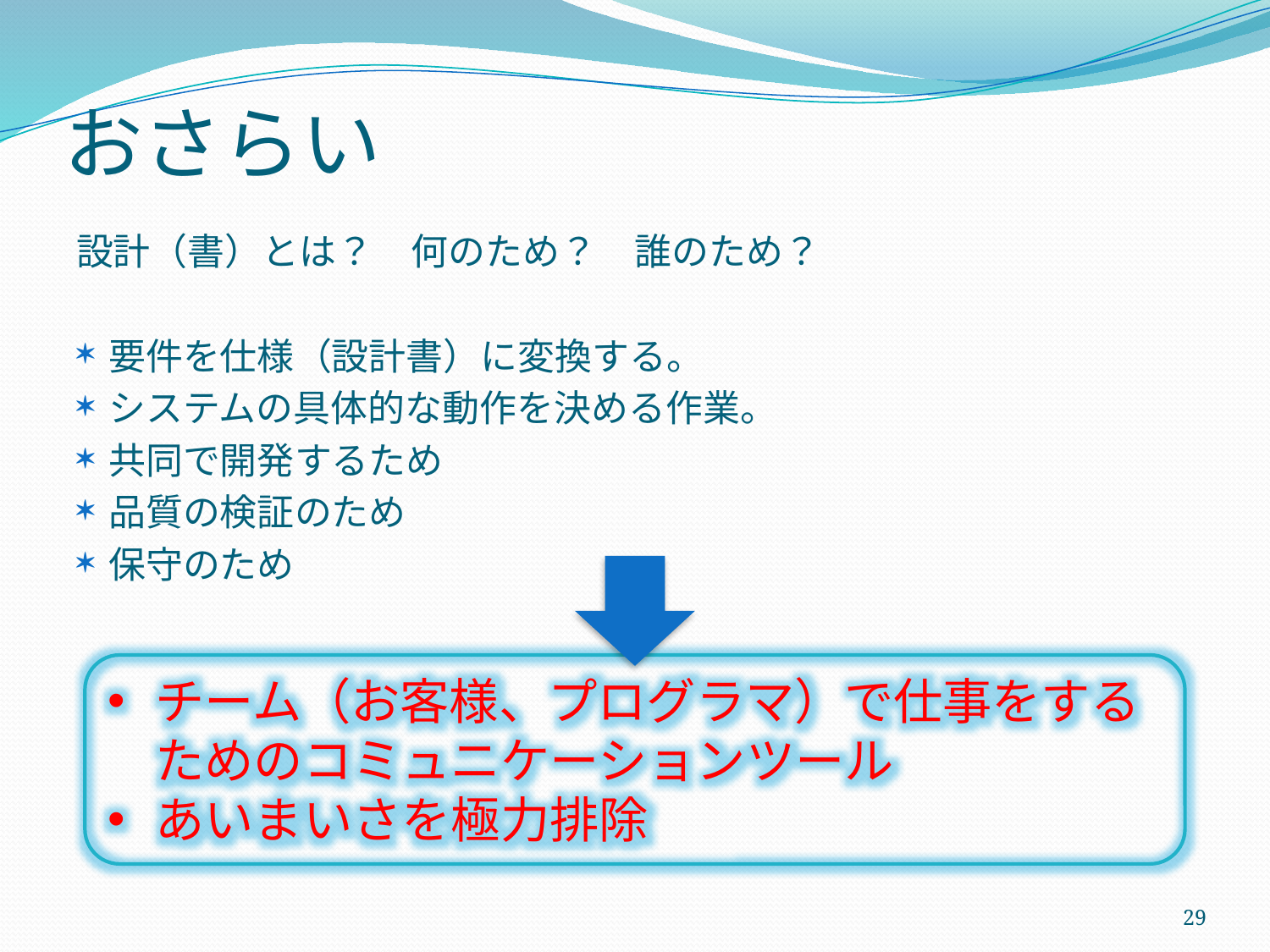

# おさらい
設計（書）とは？　何のため？　誰のため？

要件を仕様（設計書）に変換する。
システムの具体的な動作を決める作業。
共同で開発するため
品質の検証のため
保守のため

チーム（お客様、プログラマ）で仕事をするためのコミュニケーションツール
あいまいさを極力排除
29